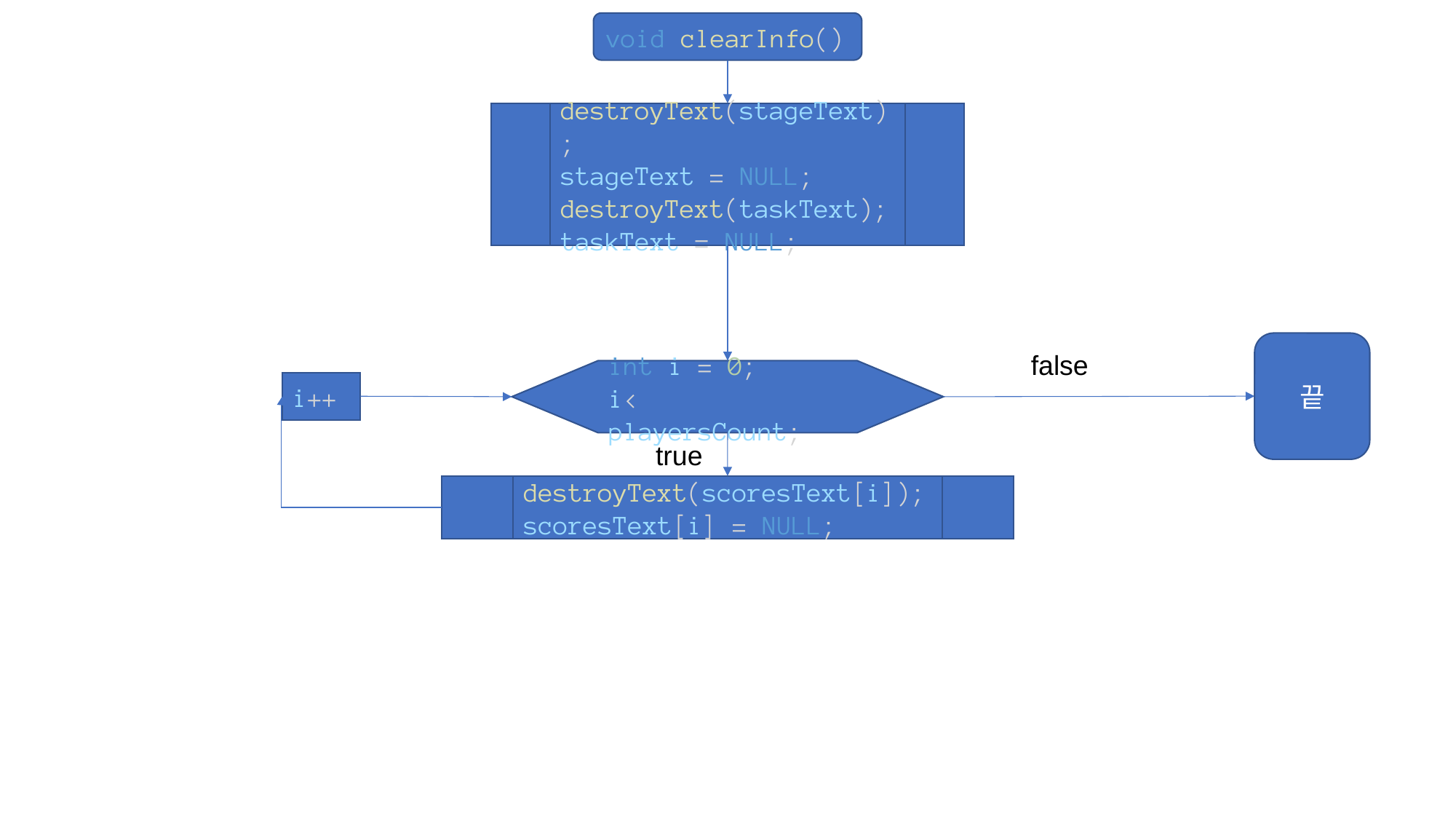

void clearInfo()
destroyText(stageText);
stageText = NULL;
destroyText(taskText);
taskText = NULL;
끝
false
int i = 0;
i< playersCount;
i++
true
destroyText(scoresText[i]);
scoresText[i] = NULL;